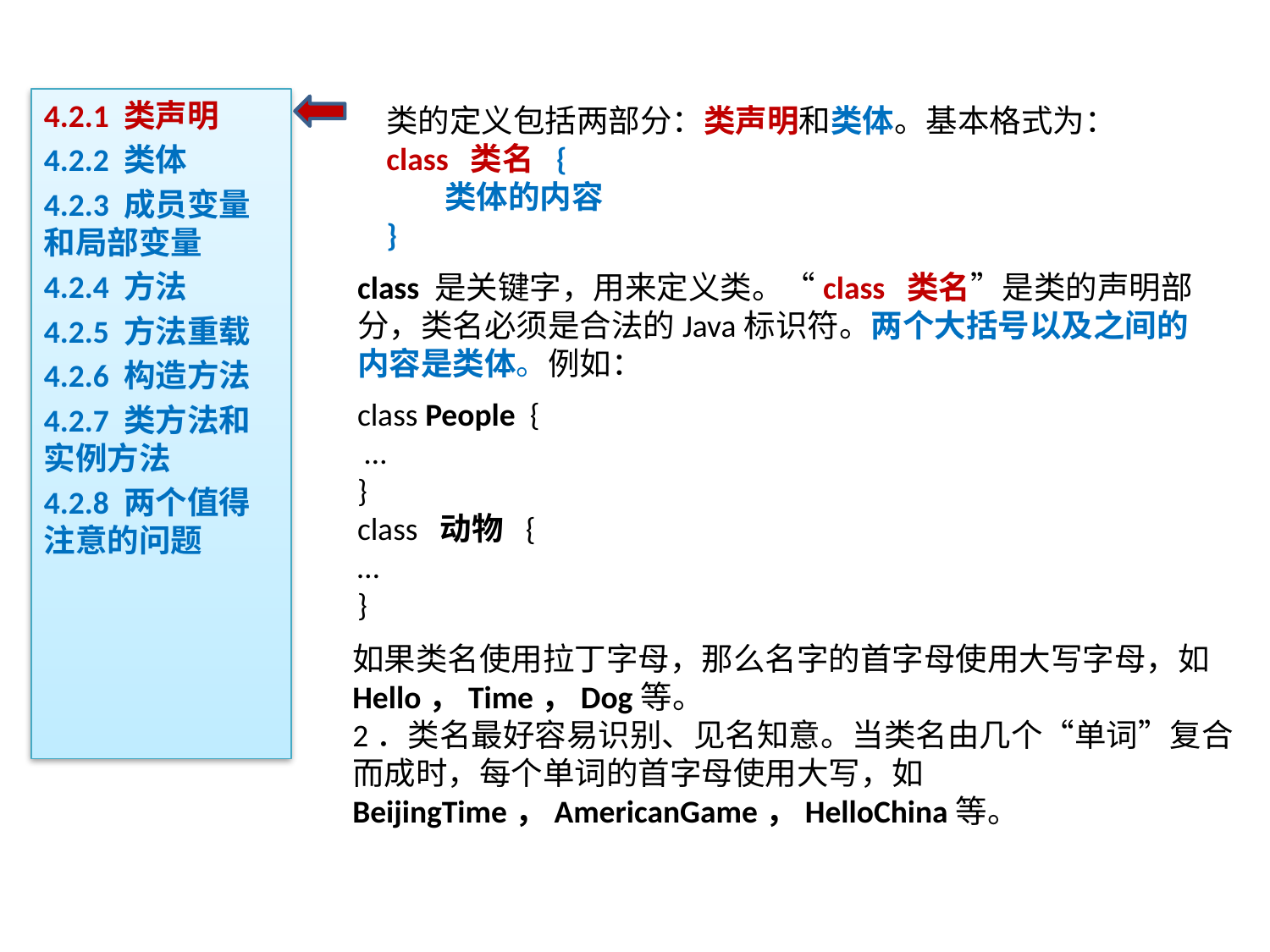

4.2.1 类声明
4.2.2 类体
4.2.3 成员变量和局部变量
4.2.4 方法
4.2.5 方法重载
4.2.6 构造方法
4.2.7 类方法和实例方法
4.2.8 两个值得注意的问题
类的定义包括两部分：类声明和类体。基本格式为：
class  类名  {
       类体的内容
}

# 4.2 类
class 是关键字，用来定义类。“class  类名”是类的声明部分，类名必须是合法的Java标识符。两个大括号以及之间的内容是类体。例如：
class People  {
 …
}
class  动物  {
…
}
如果类名使用拉丁字母，那么名字的首字母使用大写字母，如Hello，Time，Dog等。
2．类名最好容易识别、见名知意。当类名由几个“单词”复合而成时，每个单词的首字母使用大写，如BeijingTime，AmericanGame，HelloChina等。